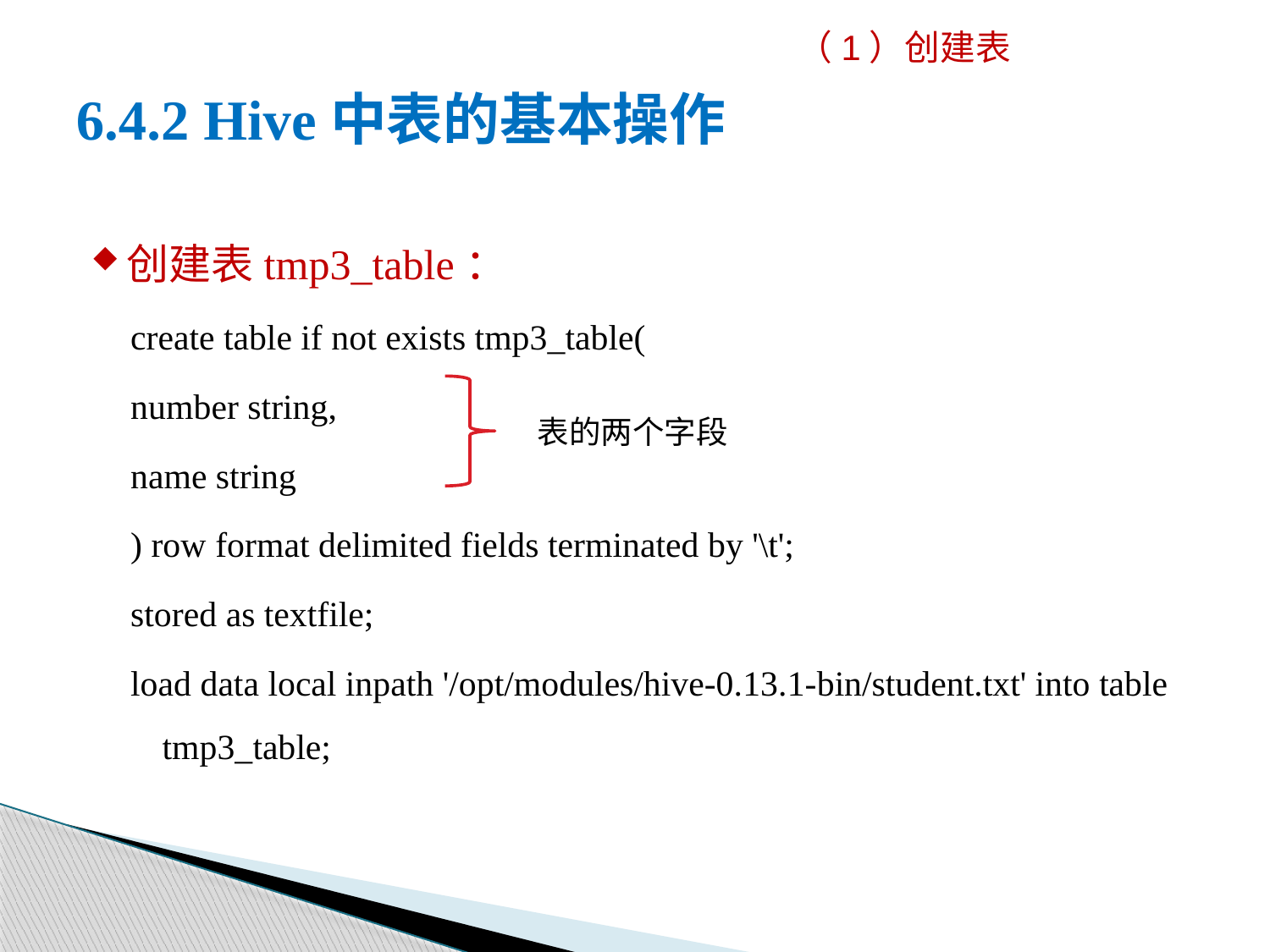

（1）创建表
#
6.4.2 Hive中表的基本操作
创建表tmp3_table：
create table if not exists tmp3_table(
number string,
name string
) row format delimited fields terminated by '\t';
stored as textfile;
load data local inpath '/opt/modules/hive-0.13.1-bin/student.txt' into table tmp3_table;

表的两个字段